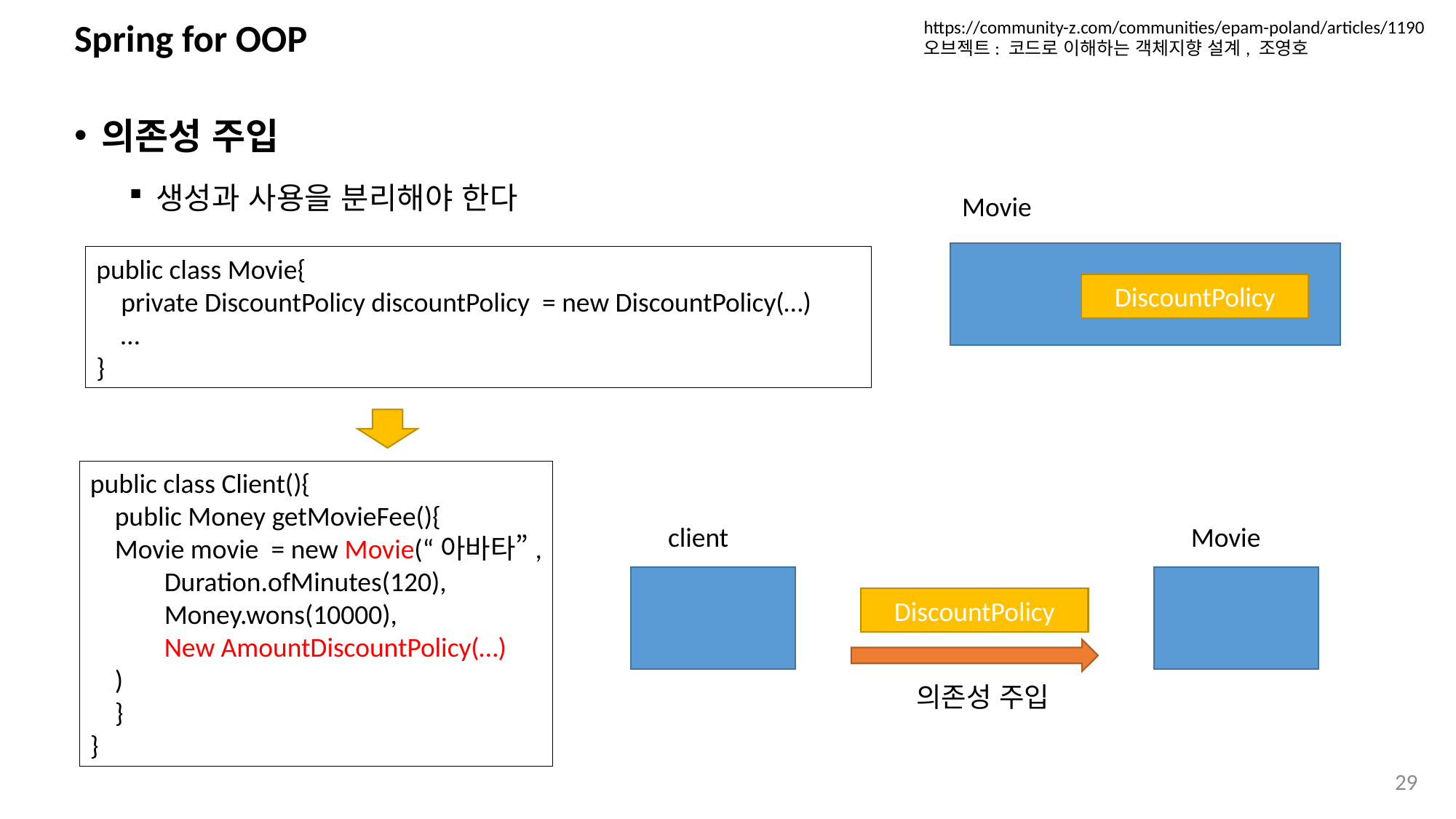

https://community-z.com/communities/epam-poland/articles/1190
오브젝트: 코드로 이해하는 객체지향 설계, 조영호
# Spring for OOP
의존성 주입
생성과 사용을 분리해야 한다
Movie

public class Movie{
    private DiscountPolicy discountPolicy  = new DiscountPolicy(…)
    …
}
DiscountPolicy

public class Client(){
    public Money getMovieFee(){
    Movie movie  = new Movie(“아바타”,
            Duration.ofMinutes(120),
            Money.wons(10000),
            New AmountDiscountPolicy(…)
    )
    }
}
client
Movie

DiscountPolicy
의존성 주입
29